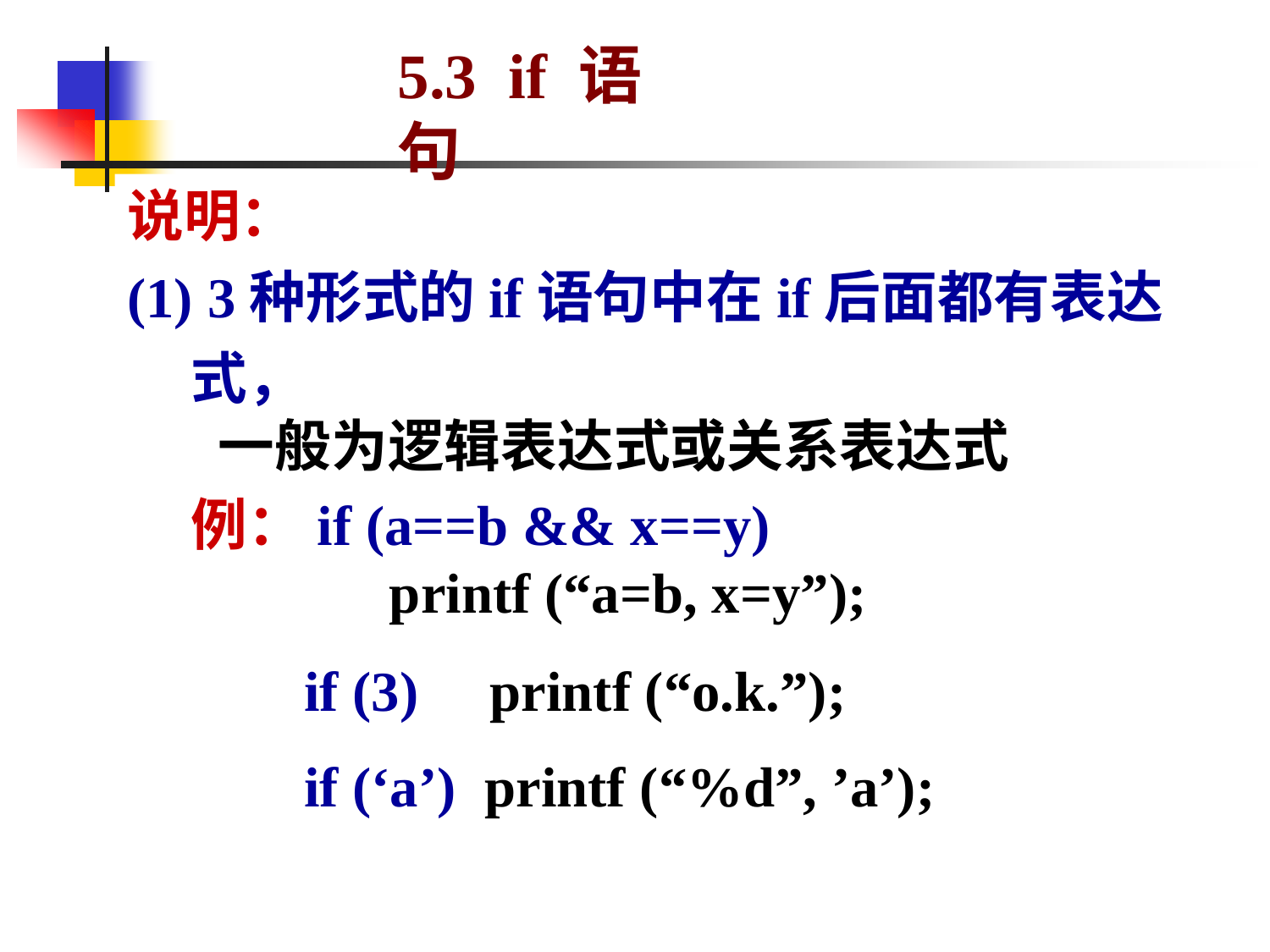

# 5.3  if 语句
说明：
 3种形式的if语句中在if后面都有表达式，
      一般为逻辑表达式或关系表达式
例：if (a==b && x==y)
              printf (“a=b, x=y”);

        if (3)     printf (“o.k.”);
        if (‘a’)  printf (“%d”, ’a’);